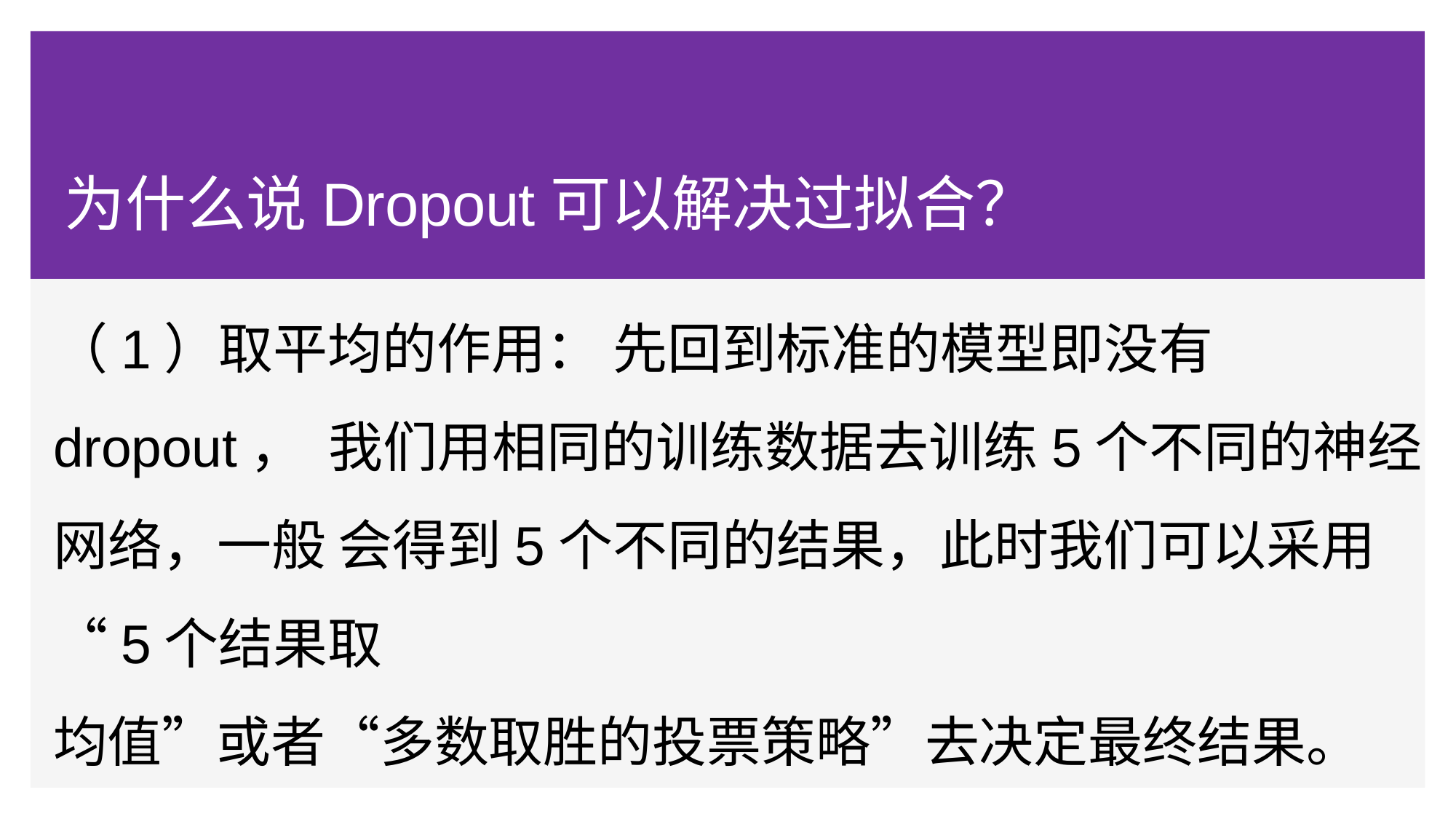

# 为什么说Dropout可以解决过拟合？
（1）取平均的作用： 先回到标准的模型即没有dropout，  我们用相同的训练数据去训练5个不同的神经网络，一般 会得到5个不同的结果，此时我们可以采用 “5个结果取
均值”或者“多数取胜的投票策略”去决定最终结果。